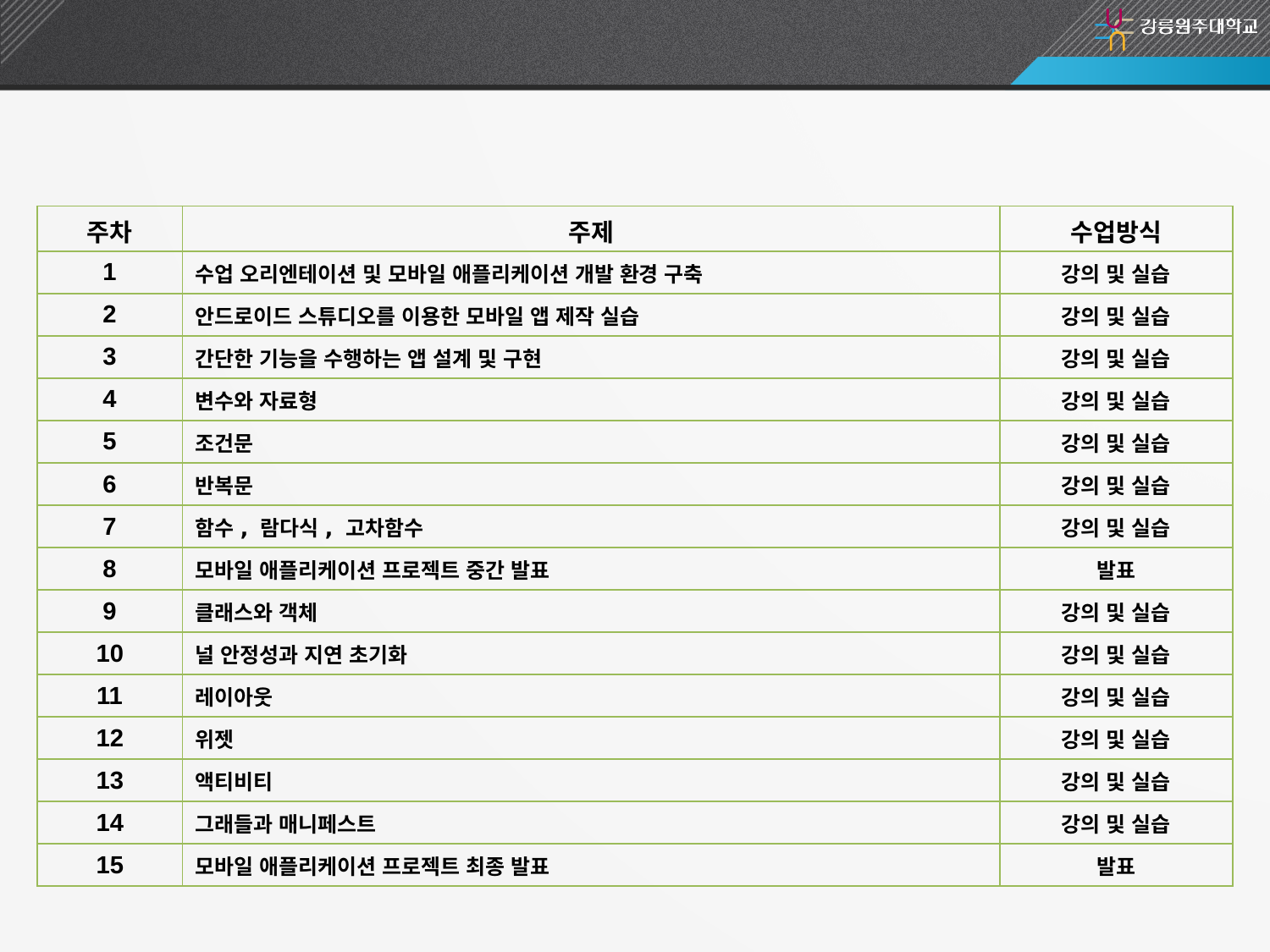

06. 강의 계획
| 주차 | 주제 | 수업방식 |
| --- | --- | --- |
| 1 | 수업 오리엔테이션 및 모바일 애플리케이션 개발 환경 구축 | 강의 및 실습 |
| 2 | 안드로이드 스튜디오를 이용한 모바일 앱 제작 실습 | 강의 및 실습 |
| 3 | 간단한 기능을 수행하는 앱 설계 및 구현 | 강의 및 실습 |
| 4 | 변수와 자료형 | 강의 및 실습 |
| 5 | 조건문 | 강의 및 실습 |
| 6 | 반복문 | 강의 및 실습 |
| 7 | 함수, 람다식, 고차함수 | 강의 및 실습 |
| 8 | 모바일 애플리케이션 프로젝트 중간 발표 | 발표 |
| 9 | 클래스와 객체 | 강의 및 실습 |
| 10 | 널 안정성과 지연 초기화 | 강의 및 실습 |
| 11 | 레이아웃 | 강의 및 실습 |
| 12 | 위젯 | 강의 및 실습 |
| 13 | 액티비티 | 강의 및 실습 |
| 14 | 그래들과 매니페스트 | 강의 및 실습 |
| 15 | 모바일 애플리케이션 프로젝트 최종 발표 | 발표 |